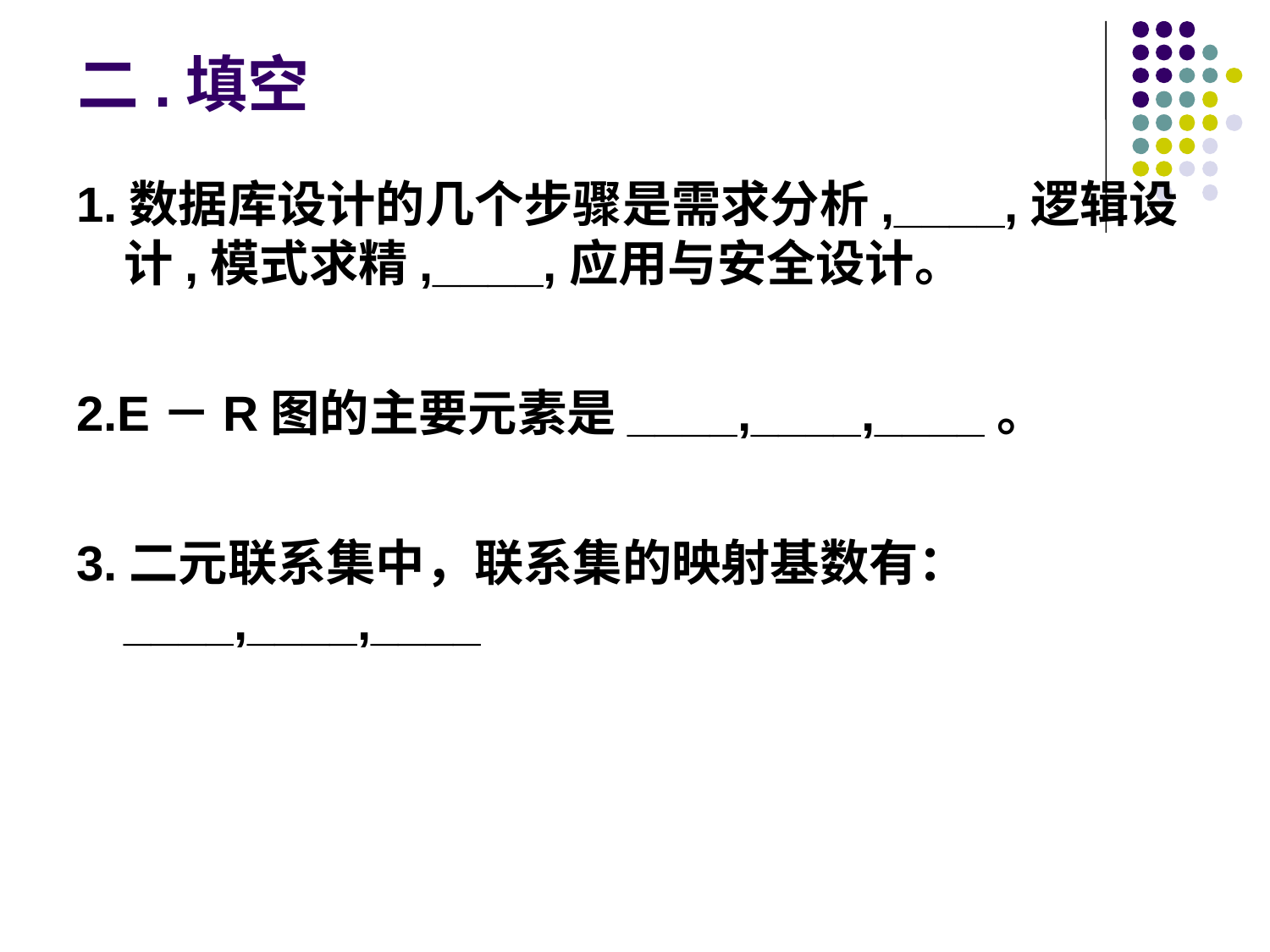

# 二.填空
1.数据库设计的几个步骤是需求分析,____,逻辑设计,模式求精,____,应用与安全设计。
答：概念设计，物理设计
2.E－R图的主要元素是____,____,____。
答：实体集、属性、联系。
3.二元联系集中，联系集的映射基数有： ____,____,____
答：一对一、一对多(多对一)、多对多、